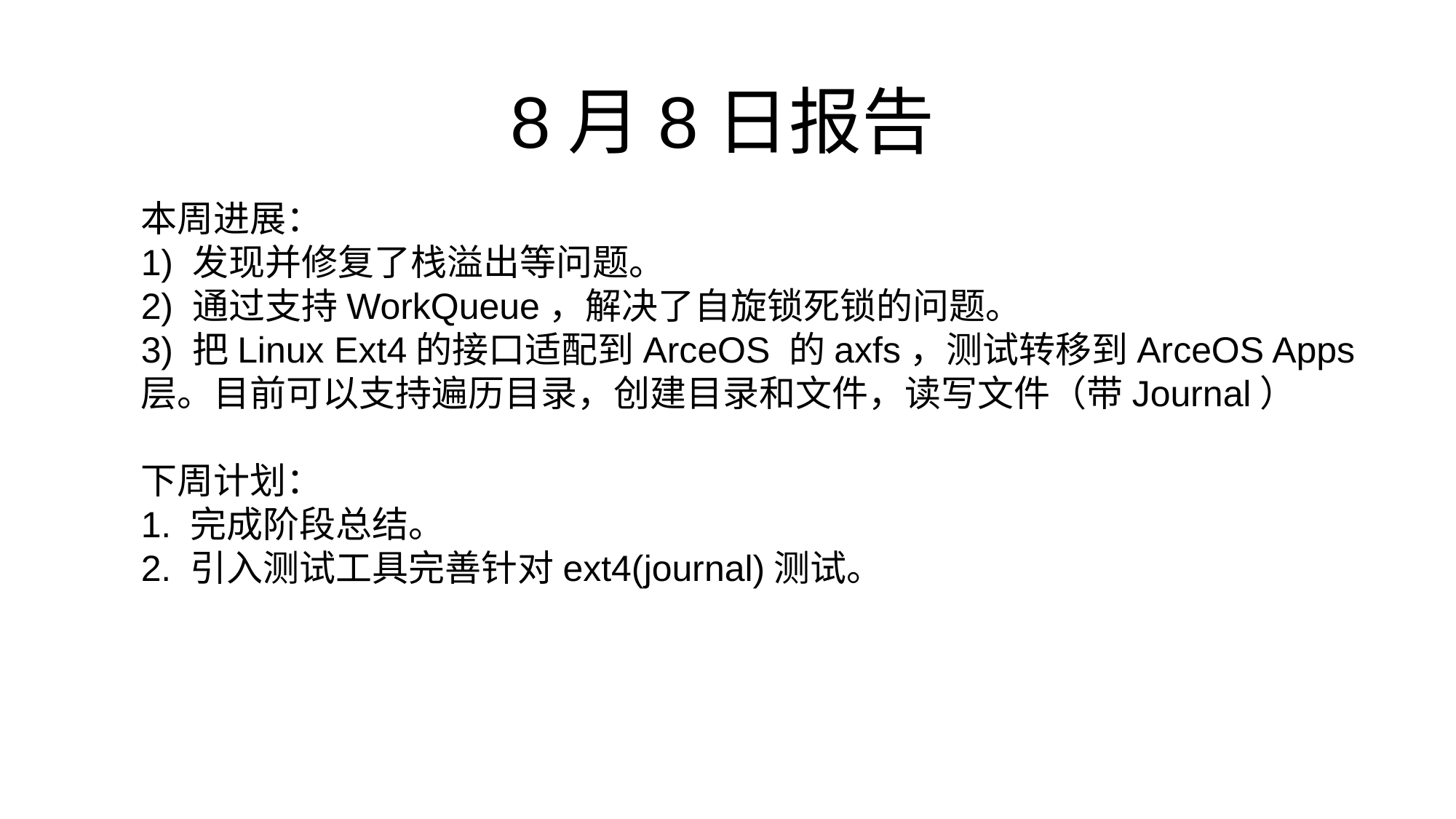

8月8日报告
本周进展：
1) 发现并修复了栈溢出等问题。
2) 通过支持WorkQueue，解决了自旋锁死锁的问题。
3) 把Linux Ext4的接口适配到ArceOS 的axfs，测试转移到ArceOS Apps层。目前可以支持遍历目录，创建目录和文件，读写文件（带Journal）

下周计划：
1. 完成阶段总结。
2. 引入测试工具完善针对ext4(journal)测试。